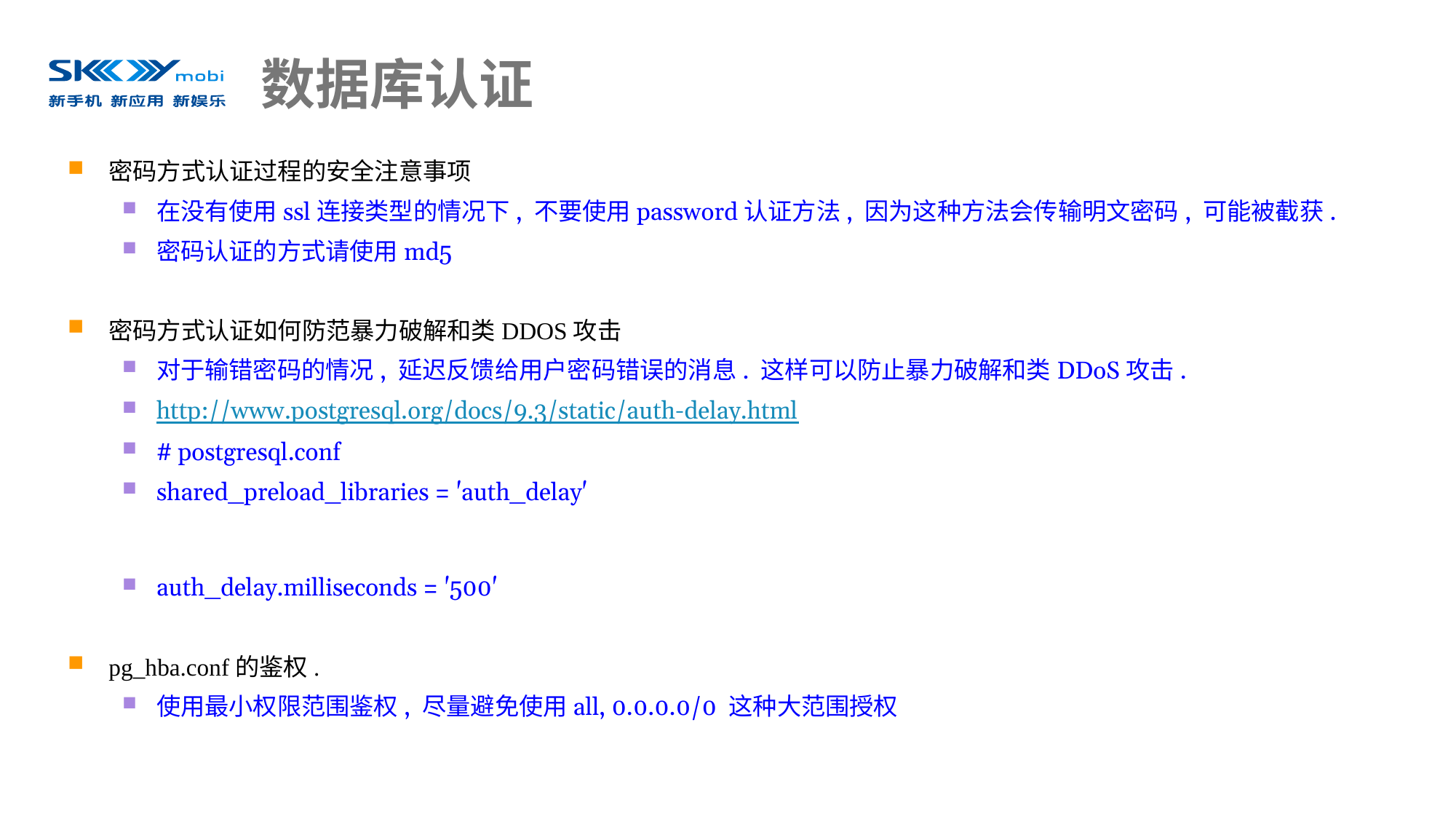

# 数据库认证
密码方式认证过程的安全注意事项
在没有使用ssl连接类型的情况下, 不要使用password认证方法, 因为这种方法会传输明文密码, 可能被截获.
密码认证的方式请使用md5

密码方式认证如何防范暴力破解和类DDOS攻击
对于输错密码的情况, 延迟反馈给用户密码错误的消息. 这样可以防止暴力破解和类DDoS攻击.
http://www.postgresql.org/docs/9.3/static/auth-delay.html
# postgresql.conf
shared_preload_libraries = 'auth_delay'

auth_delay.milliseconds = '500'

pg_hba.conf的鉴权.
使用最小权限范围鉴权, 尽量避免使用all, 0.0.0.0/0 这种大范围授权